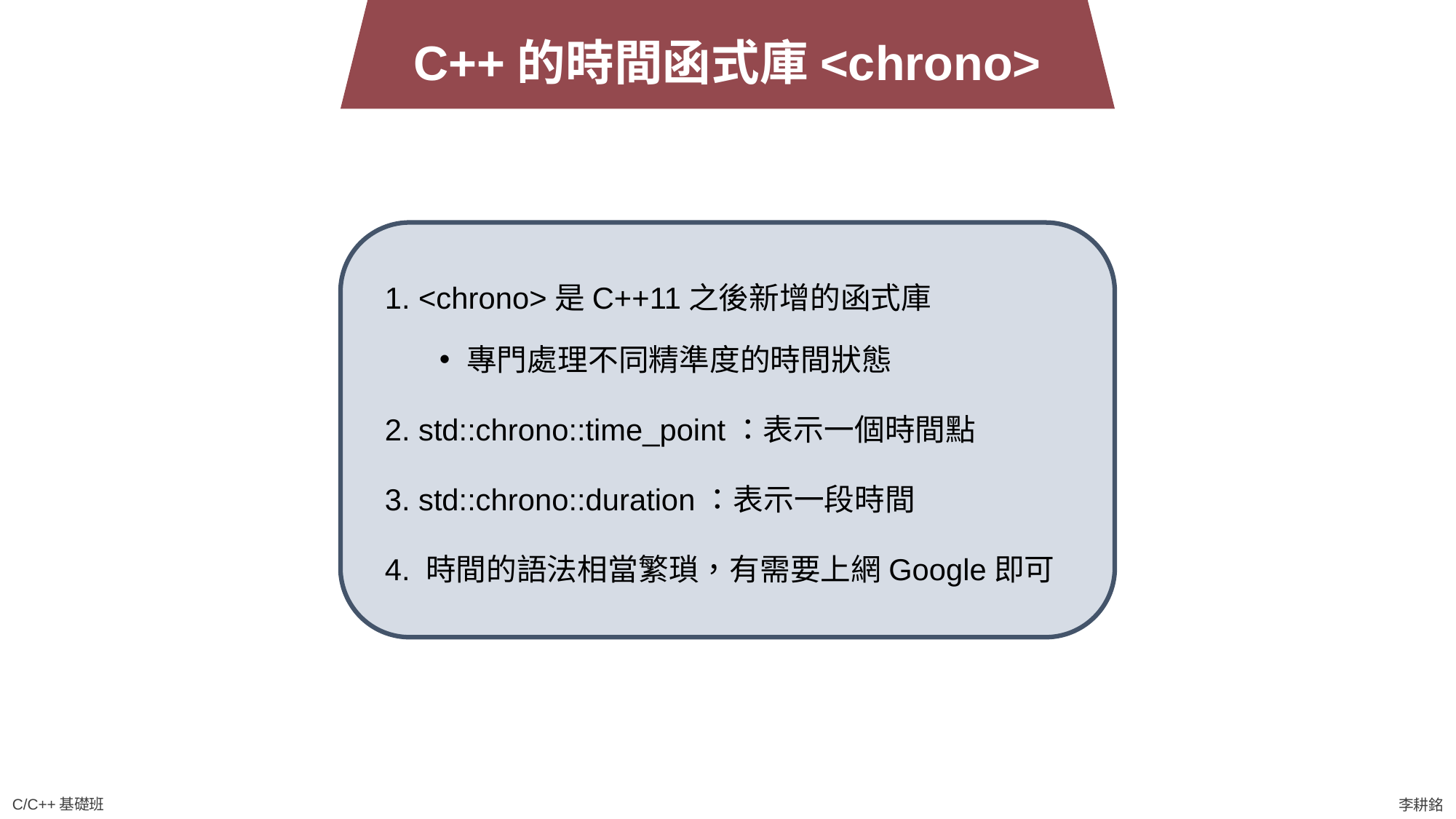

C++的時間函式庫<chrono>

1. <chrono>是C++11之後新增的函式庫
專門處理不同精準度的時間狀態
2. std::chrono::time_point：表示一個時間點
3. std::chrono::duration：表示一段時間
4. 時間的語法相當繁瑣，有需要上網Google即可
C/C++基礎班
李耕銘